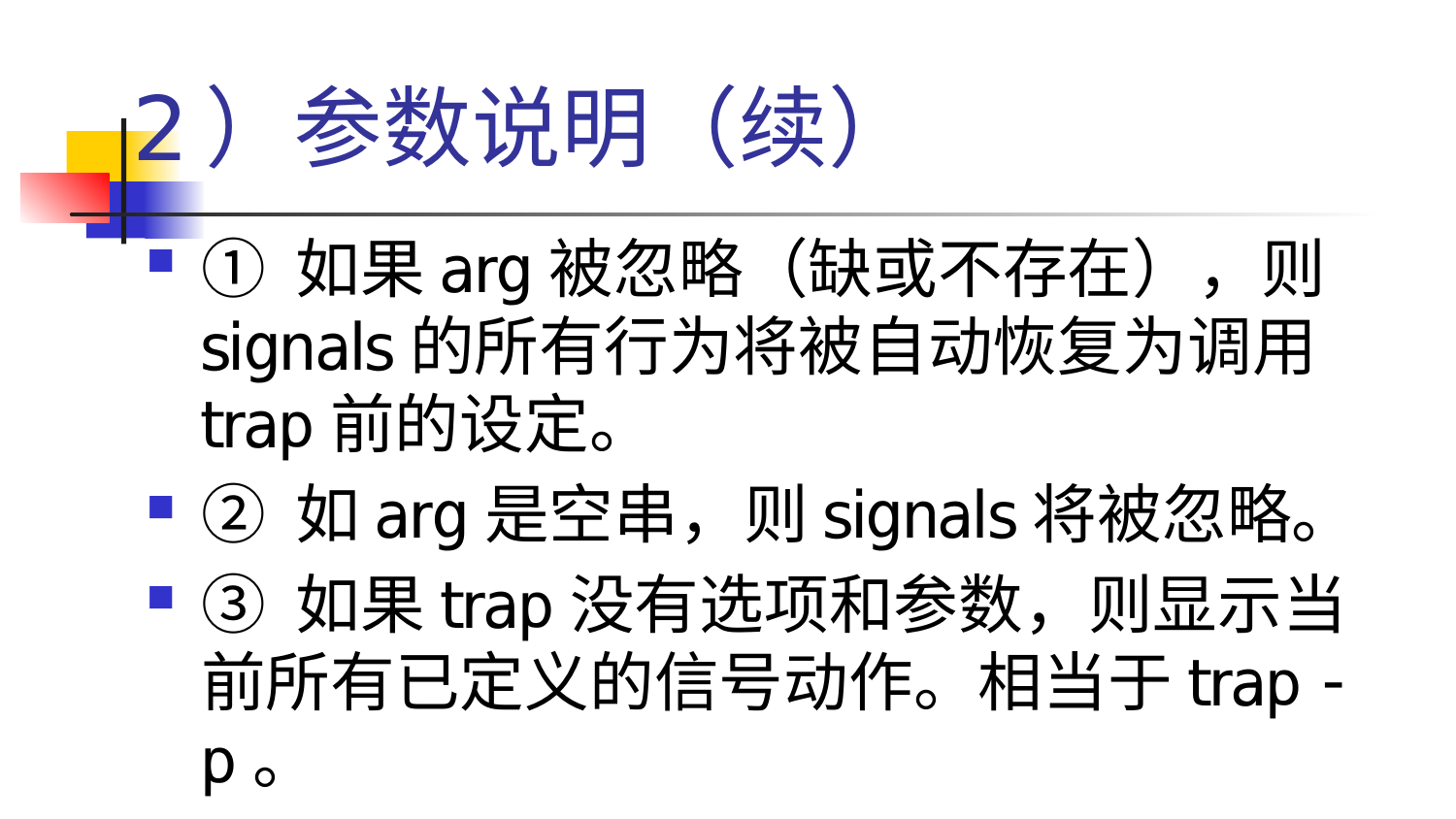

# 2）参数说明（续）
① 如果arg被忽略（缺或不存在），则signals的所有行为将被自动恢复为调用trap前的设定。
② 如arg是空串，则signals将被忽略。
③ 如果trap没有选项和参数，则显示当前所有已定义的信号动作。相当于trap -p。